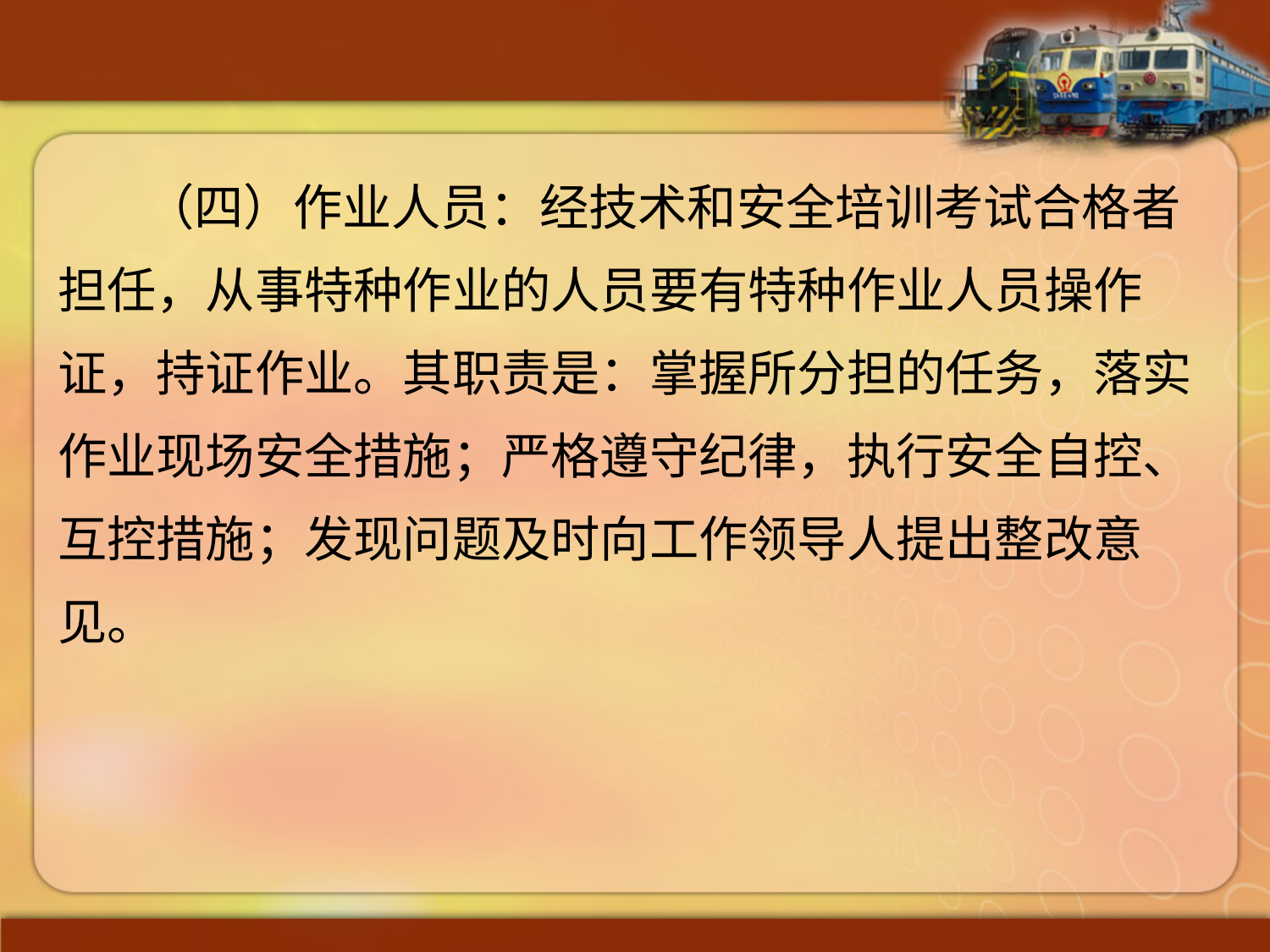

#
（四）作业人员：经技术和安全培训考试合格者担任，从事特种作业的人员要有特种作业人员操作证，持证作业。其职责是：掌握所分担的任务，落实作业现场安全措施；严格遵守纪律，执行安全自控、互控措施；发现问题及时向工作领导人提出整改意见。